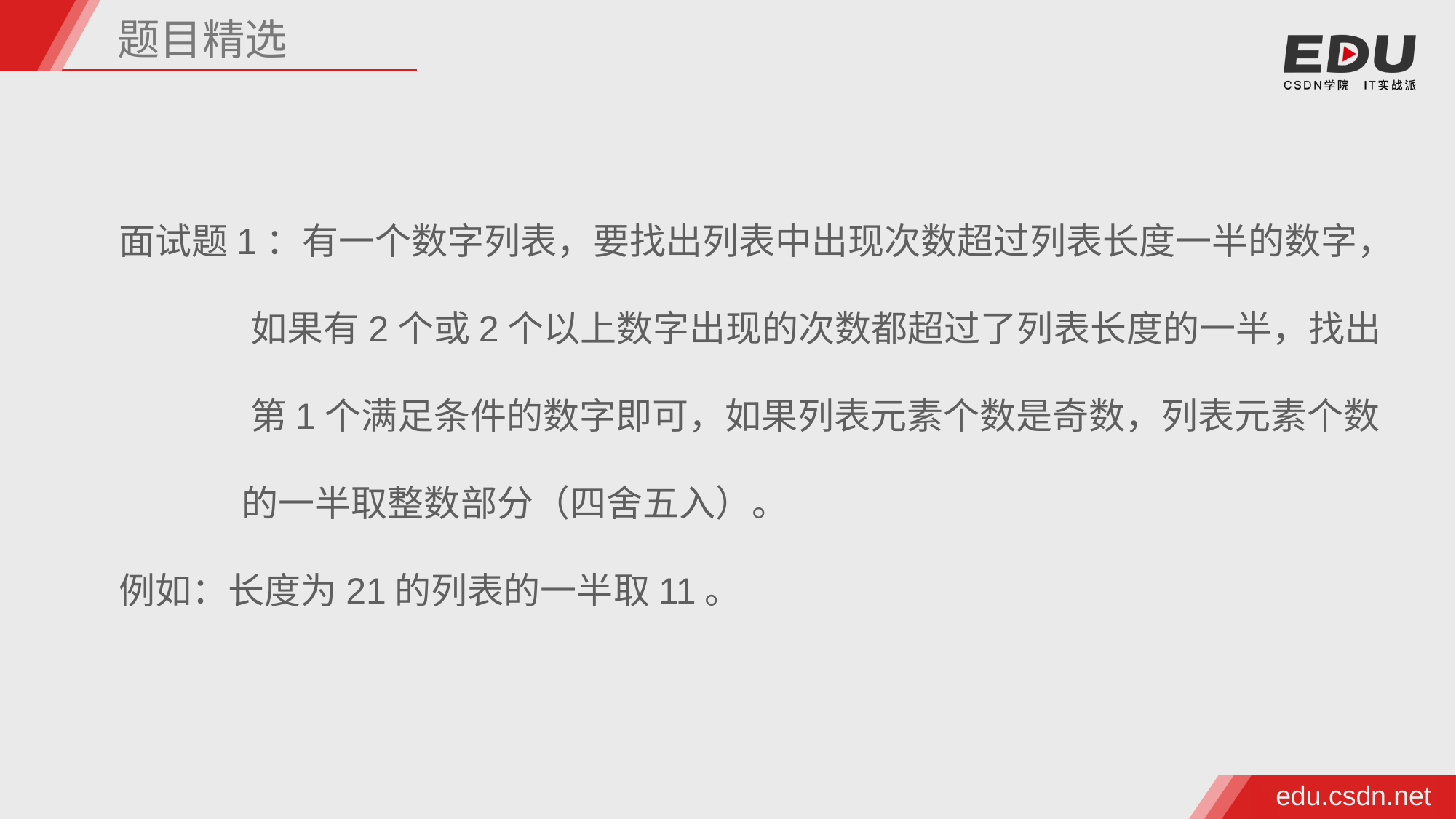

题目精选
面试题1：有一个数字列表，要找出列表中出现次数超过列表长度一半的数字，
               如果有2个或2个以上数字出现的次数都超过了列表长度的一半，找出
               第1个满足条件的数字即可，如果列表元素个数是奇数，列表元素个数
              的一半取整数部分（四舍五入）。
例如：长度为21的列表的一半取11。
edu.csdn.net